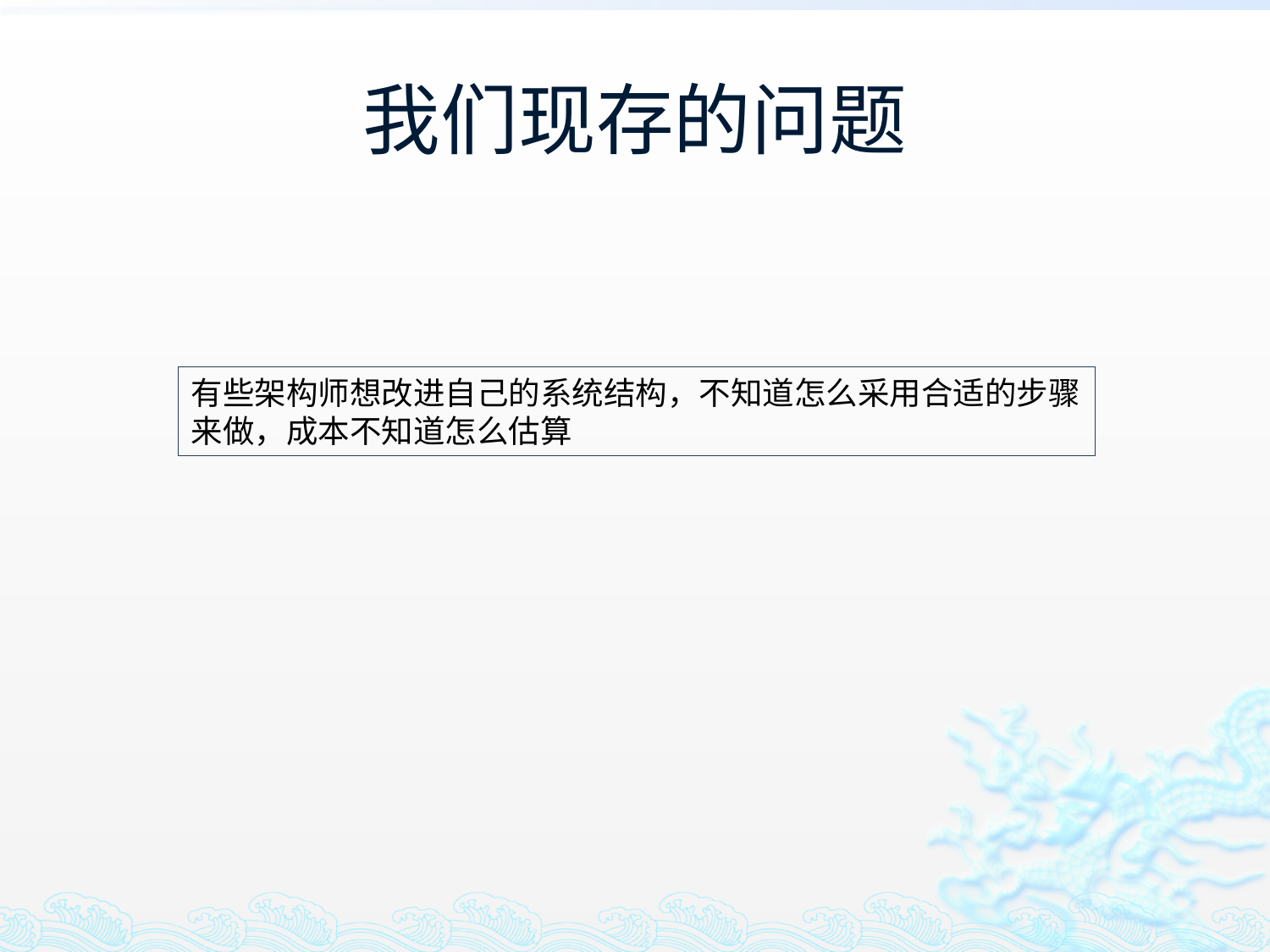

# 我们现存的问题
有些架构师想改进自己的系统结构，不知道怎么采用合适的步骤来做，成本不知道怎么估算